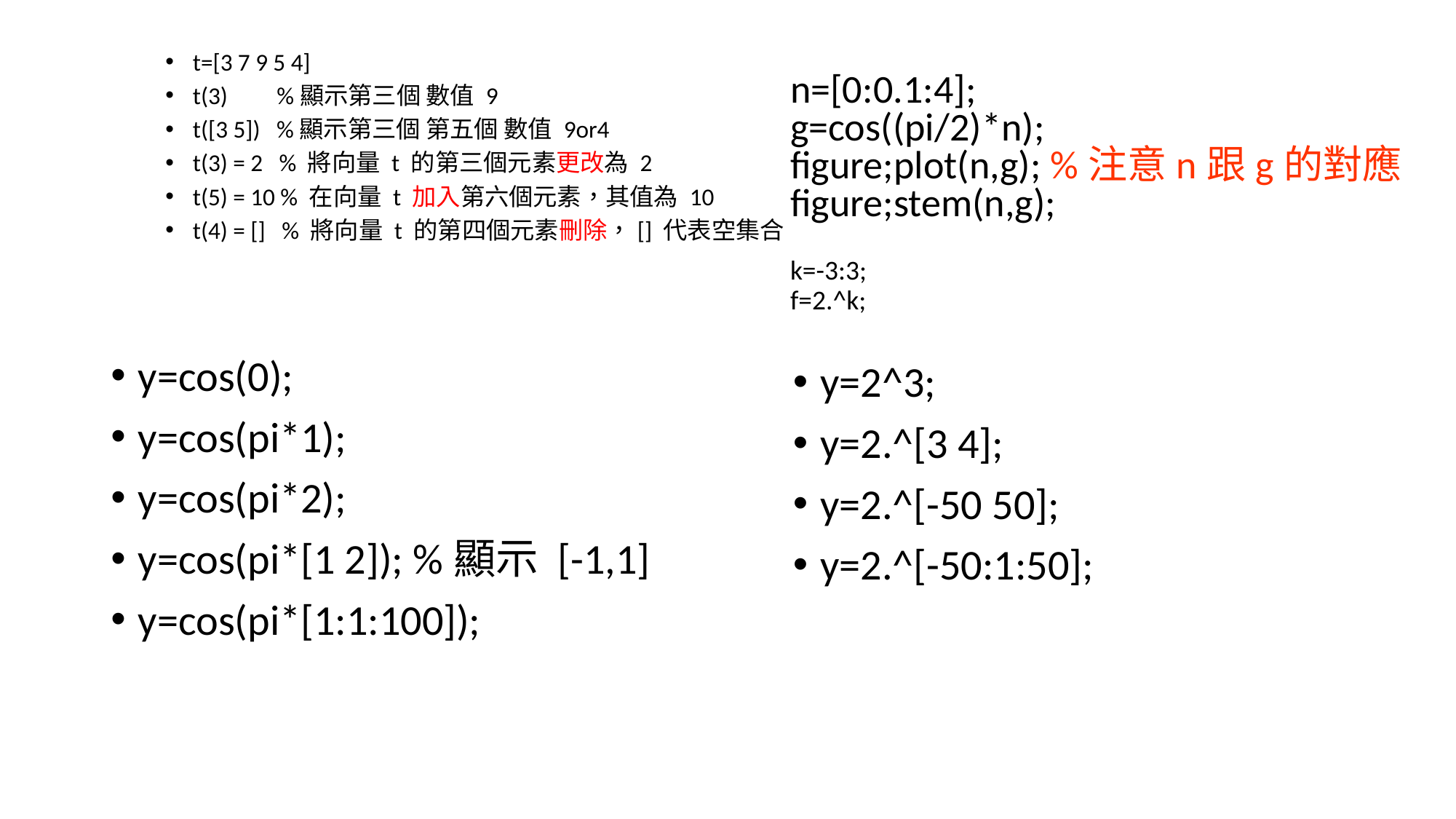

t=[3 7 9 5 4]
t(3)         %顯示第三個 數值 9
t([3 5])   %顯示第三個 第五個 數值 9or4
t(3) = 2   % 將向量 t 的第三個元素更改為 2
t(5) = 10 % 在向量 t 加入第六個元素，其值為 10
t(4) = []   % 將向量 t 的第四個元素刪除，[] 代表空集合

y=cos(0);
y=cos(pi*1);
y=cos(pi*2);
y=cos(pi*[1 2]); %顯示 [-1,1]
y=cos(pi*[1:1:100]);

n=[0:0.1:4];
g=cos((pi/2)*n);
figure;plot(n,g); %注意n跟g的對應
figure;stem(n,g);

k=-3:3;
f=2.^k;

y=2^3;
y=2.^[3 4];
y=2.^[-50 50];
y=2.^[-50:1:50];